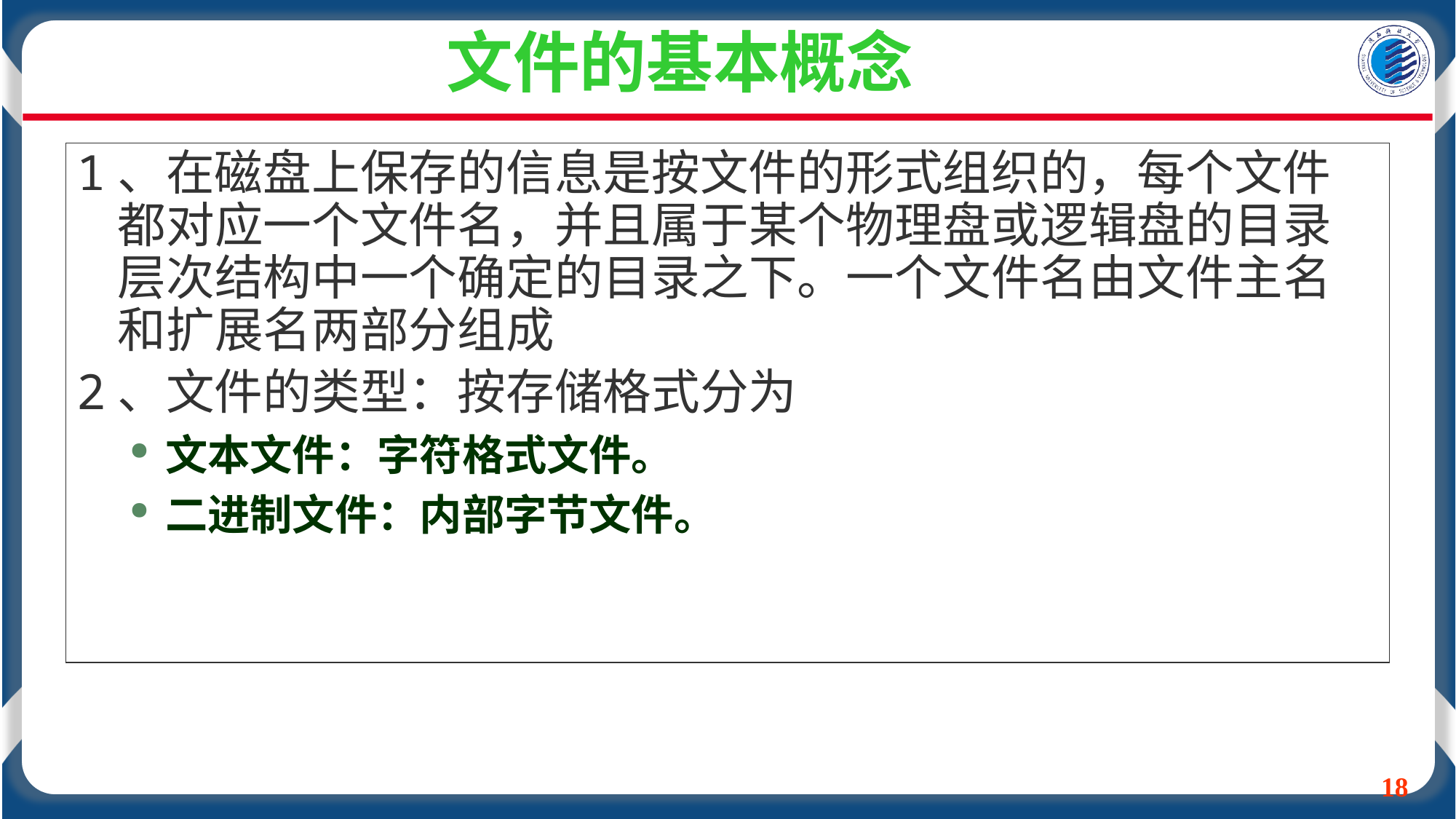

文件的基本概念
1、在磁盘上保存的信息是按文件的形式组织的，每个文件都对应一个文件名，并且属于某个物理盘或逻辑盘的目录层次结构中一个确定的目录之下。一个文件名由文件主名和扩展名两部分组成
2、文件的类型：按存储格式分为
文本文件：字符格式文件。
二进制文件：内部字节文件。

18